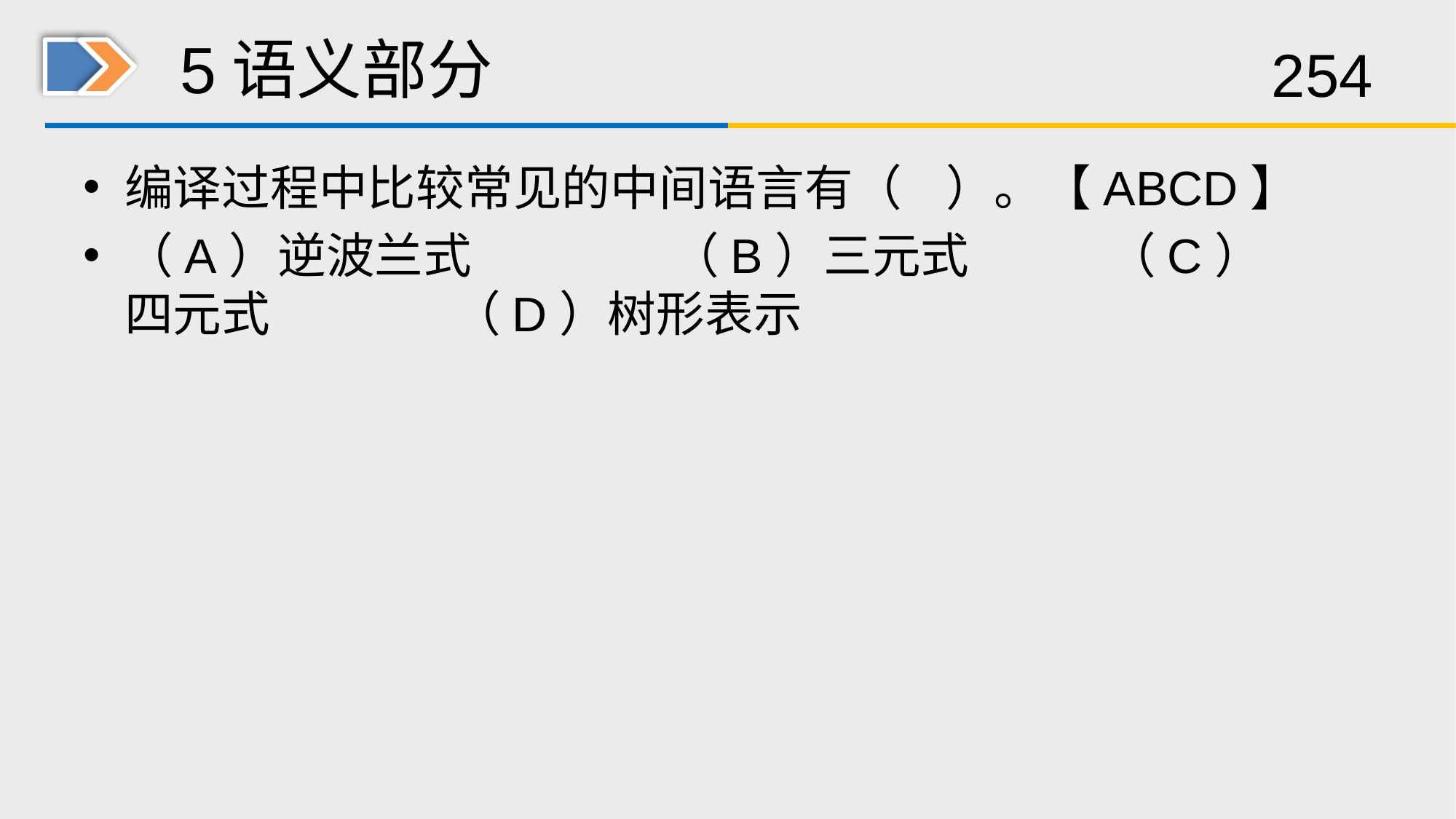

# 5语义部分
254
编译过程中比较常见的中间语言有（    ）。【ABCD】
（A）逆波兰式		（B）三元式		（C）四元式		（D）树形表示